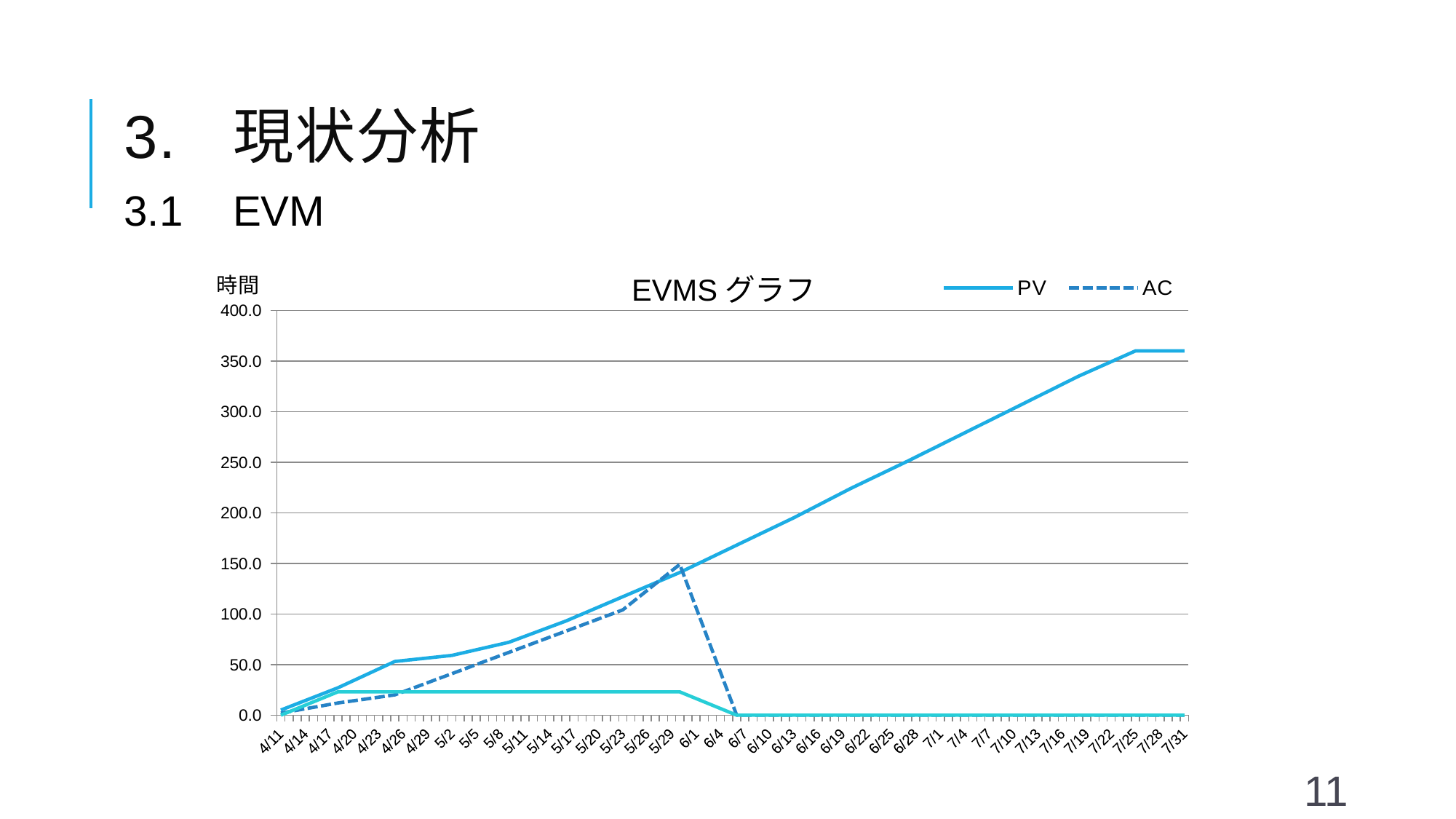

3.	現状分析
3.1	EVM

### Chart

| Category | PV | AC | EV |
|---|---|---|---|
| 41740 | 5.0 | 2.0 | 0.0 |
| 41747 | 27.0 | 12.0 | 23.0 |
| 41754 | 53.0 | 20.0 | 23.0 |
| 41761 | 59.0 | 41.0 | 23.0 |
| 41768 | 72.0 | 62.0 | 23.0 |
| 41775 | 93.0 | 83.0 | 23.0 |
| 41782 | 117.0 | 104.0 | 23.0 |
| 41789 | 141.0 | 149.0 | 23.0 |
| 41796 | 168.0 | None | None |
| 41803 | 195.0 | None | None |
| 41810 | 224.0 | None | None |
| 41817 | 251.0 | None | None |
| 41824 | 279.0 | None | None |
| 41831 | 307.0 | None | None |
| 41838 | 335.0 | None | None |
| 41845 | 360.0 | None | None |
| 41851 | 360.0 | None | None |
時間
EVMSグラフ
11